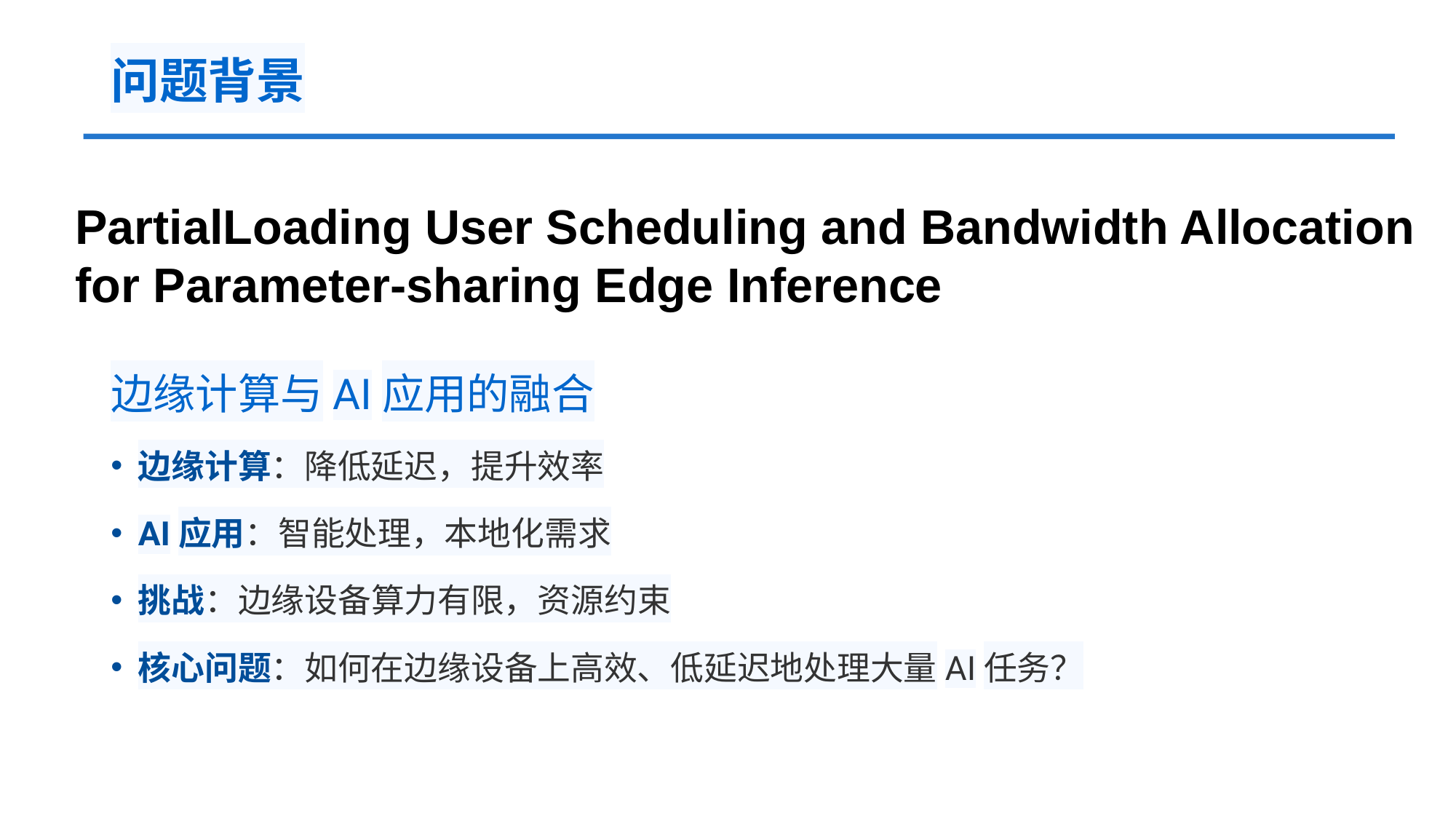

# 问题背景
PartialLoading User Scheduling and Bandwidth Allocation for Parameter-sharing Edge Inference
边缘计算与AI应用的融合
边缘计算：降低延迟，提升效率
AI应用：智能处理，本地化需求
挑战：边缘设备算力有限，资源约束
核心问题：如何在边缘设备上高效、低延迟地处理大量AI任务？